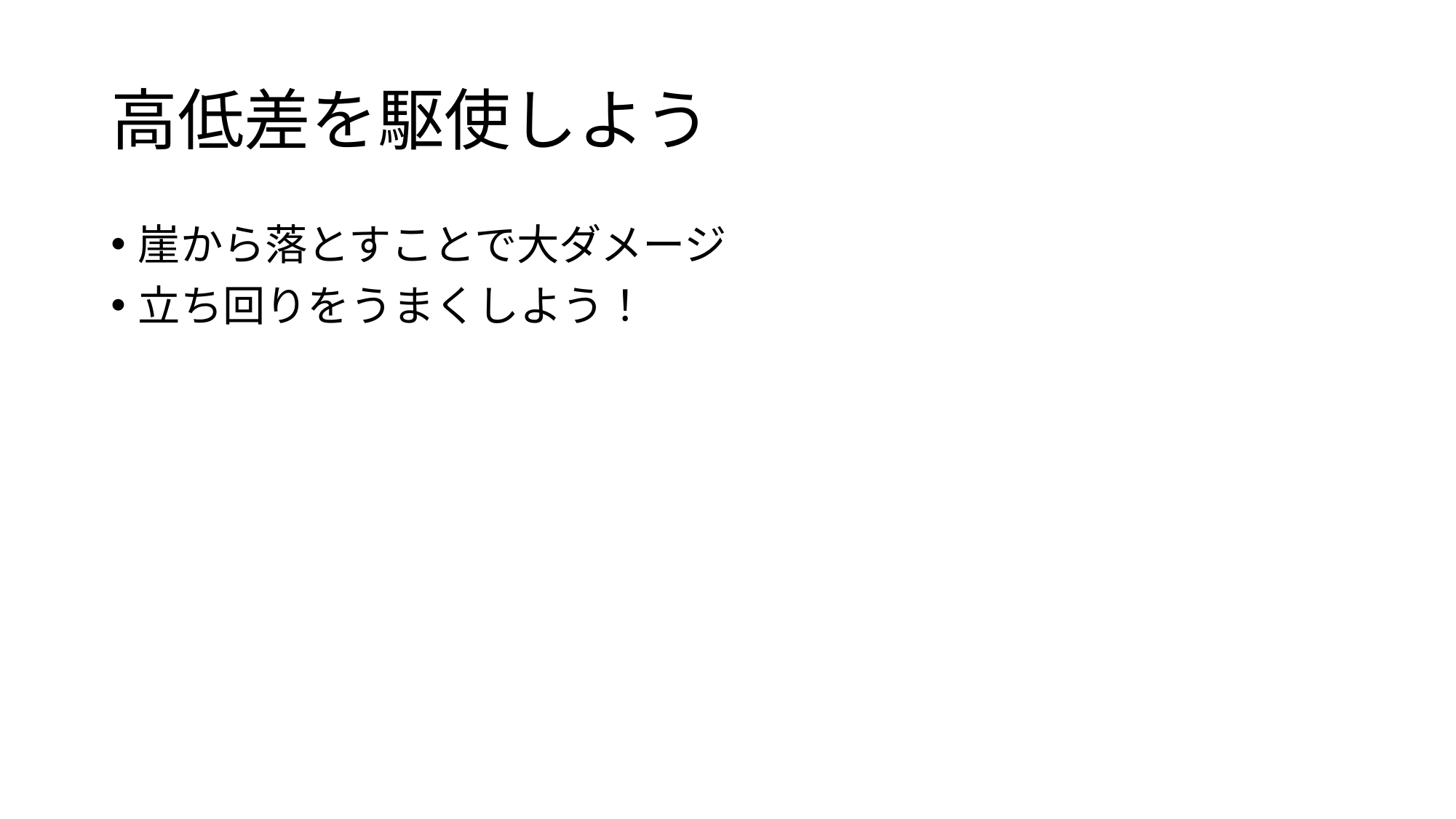

# 高低差を駆使しよう
崖から落とすことで大ダメージ
立ち回りをうまくしよう！